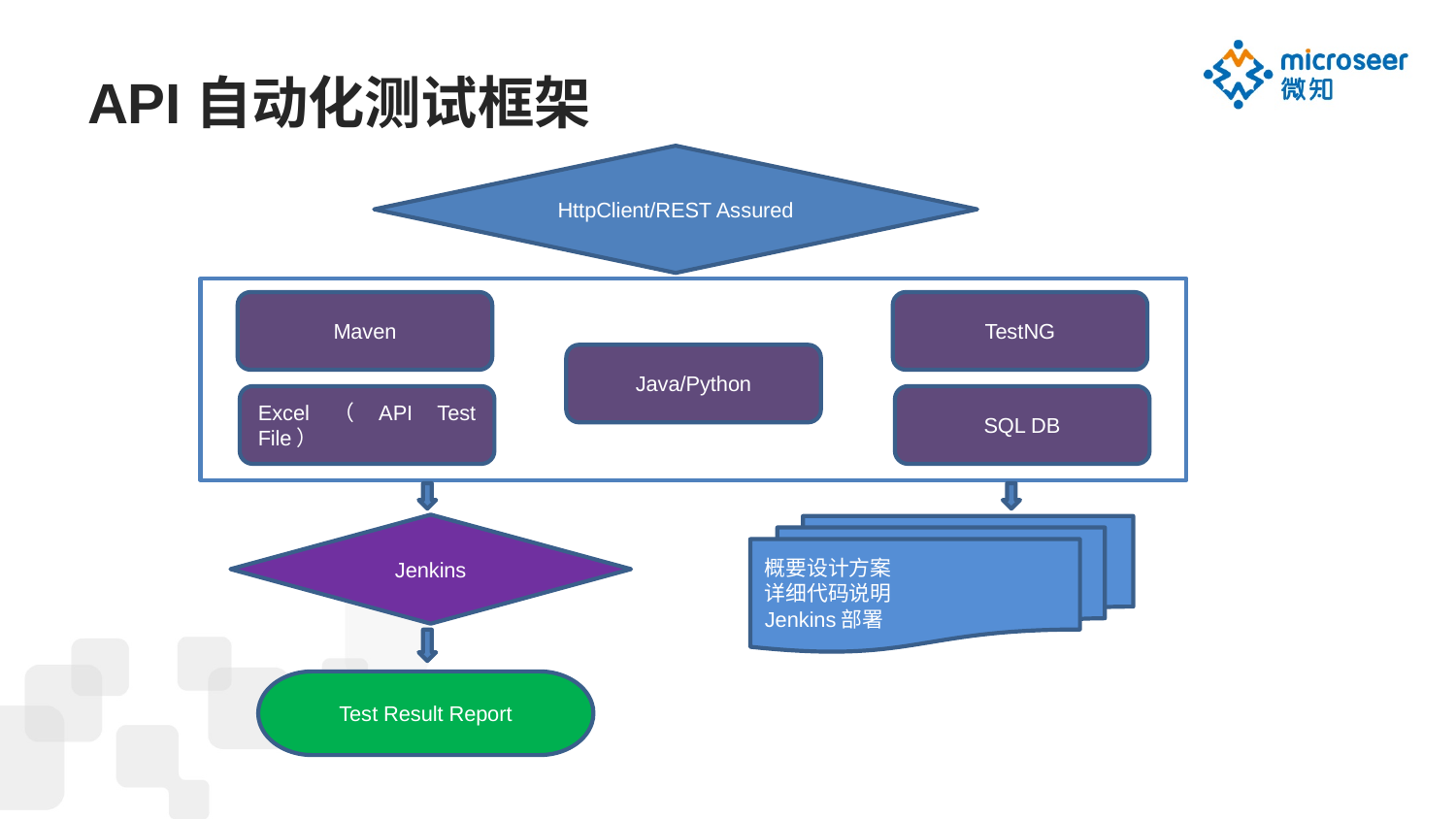

# API自动化测试框架
HttpClient/REST Assured

Maven
TestNG
Java/Python
Excel（API Test File）
SQL DB

Jenkins
概要设计方案
详细代码说明
Jenkins部署

Test Result Report